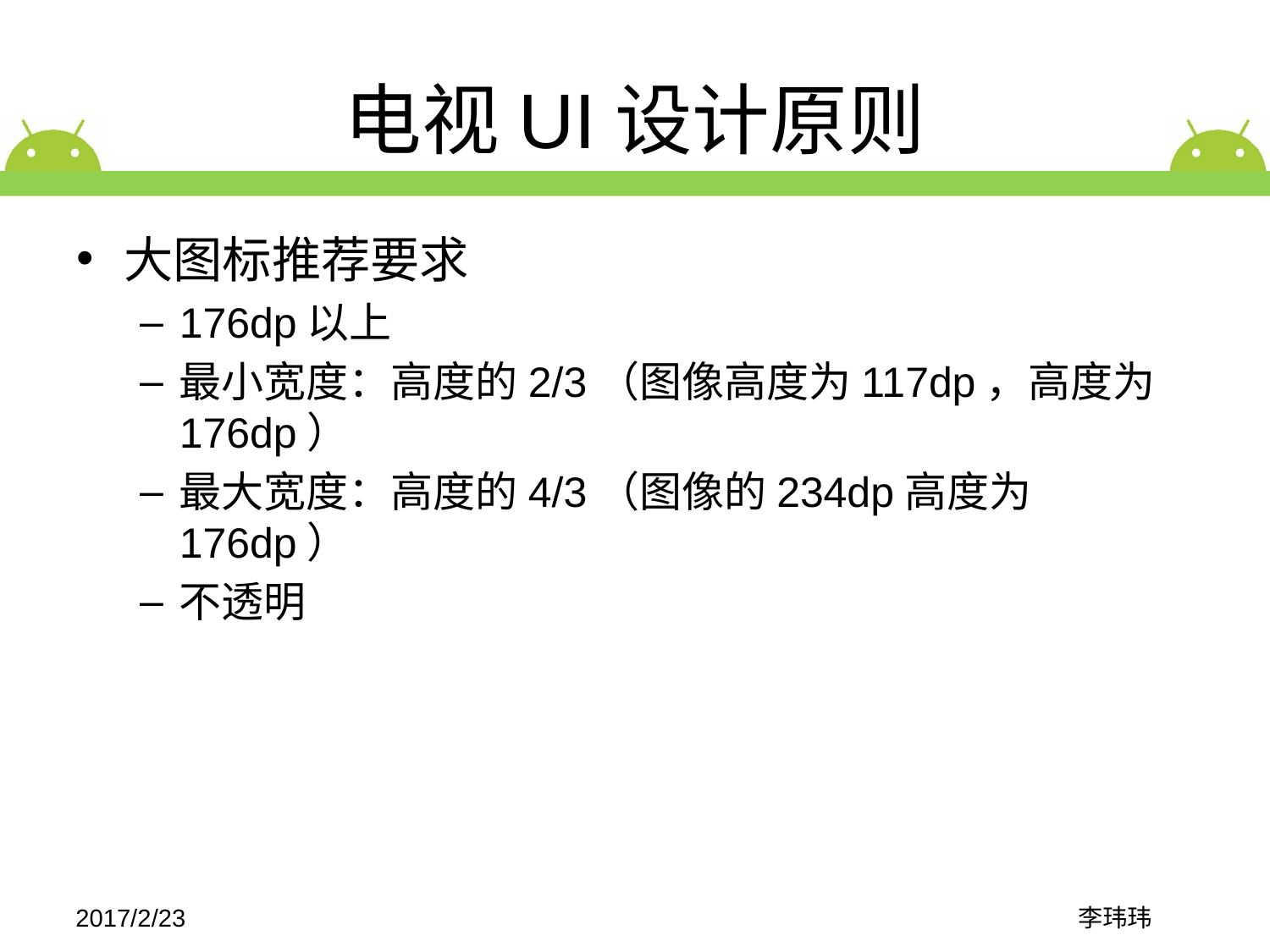

# 电视UI设计原则
大图标推荐要求
176dp以上
最小宽度：高度的2/3（图像高度为117dp，高度为176dp）
最大宽度：高度的4/3（图像的234dp高度为176dp）
不透明